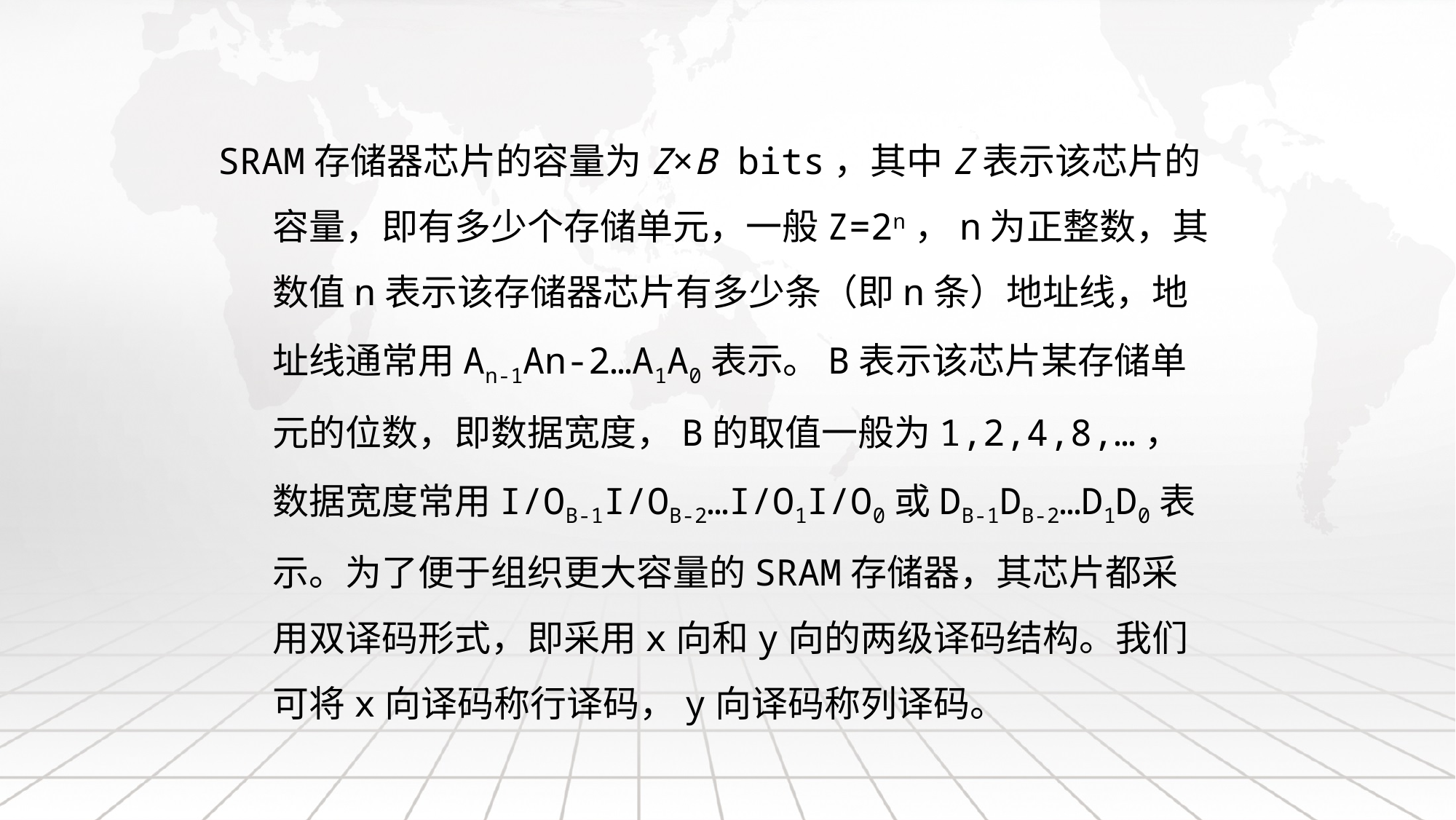

SRAM存储器芯片的容量为Z×B bits，其中Z表示该芯片的容量，即有多少个存储单元，一般Z=2n，n为正整数，其数值n表示该存储器芯片有多少条（即n条）地址线，地址线通常用An-1An-2…A1A0表示。B表示该芯片某存储单元的位数，即数据宽度，B的取值一般为1,2,4,8,…，数据宽度常用I/OB-1I/OB-2…I/O1I/O0或DB-1DB-2…D1D0表示。为了便于组织更大容量的SRAM存储器，其芯片都采用双译码形式，即采用x向和y向的两级译码结构。我们可将x向译码称行译码，y向译码称列译码。